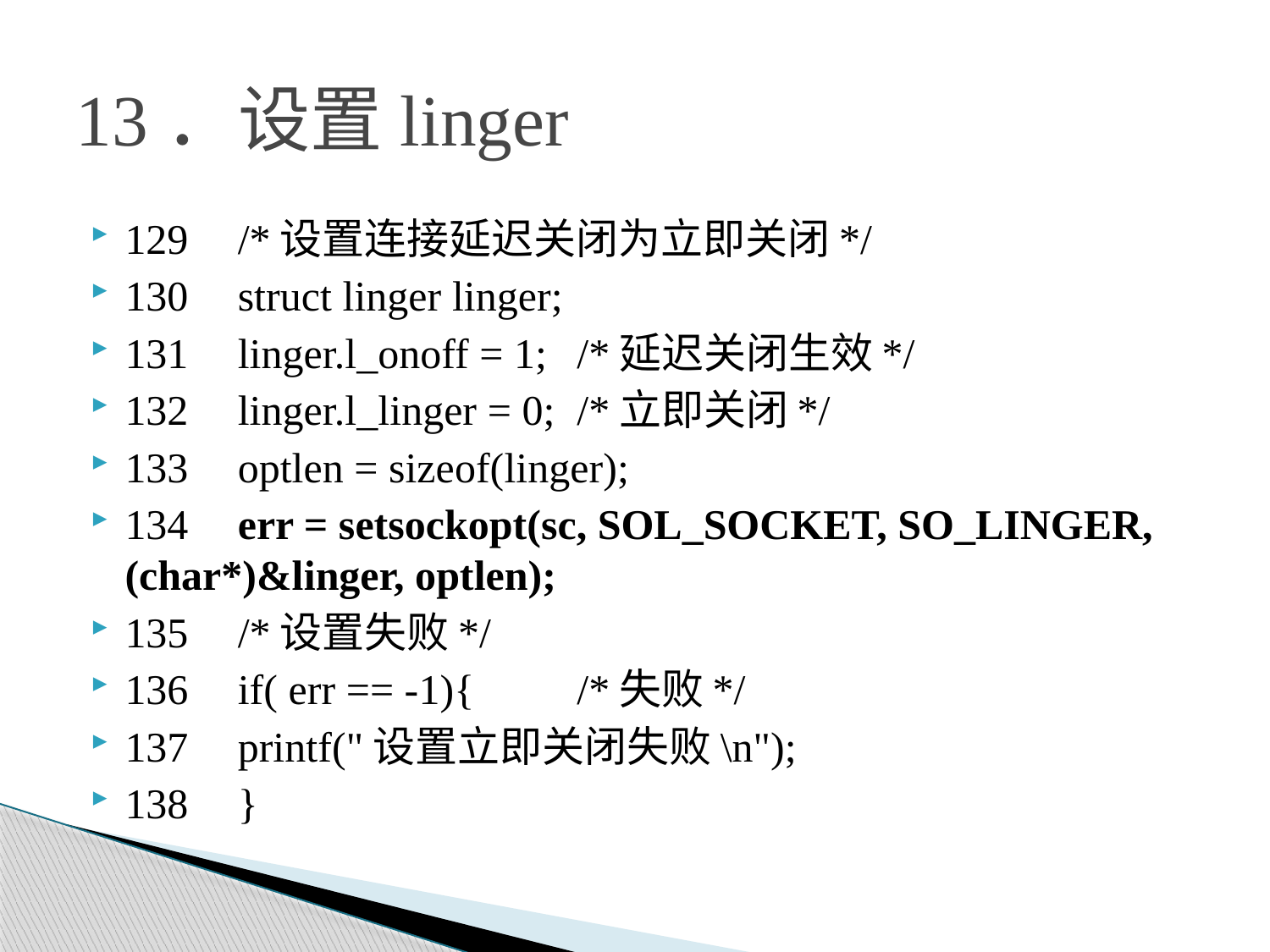

# 13．设置linger
129		/*设置连接延迟关闭为立即关闭*/
130		struct linger linger;
131		linger.l_onoff = 1;	/*延迟关闭生效*/
132		linger.l_linger = 0;	/*立即关闭*/
133		optlen = sizeof(linger);
134		err = setsockopt(sc, SOL_SOCKET, SO_LINGER, (char*)&linger, optlen);
135		/*设置失败*/
136		if( err == -1){		/*失败*/
137			printf("设置立即关闭失败\n");
138		}